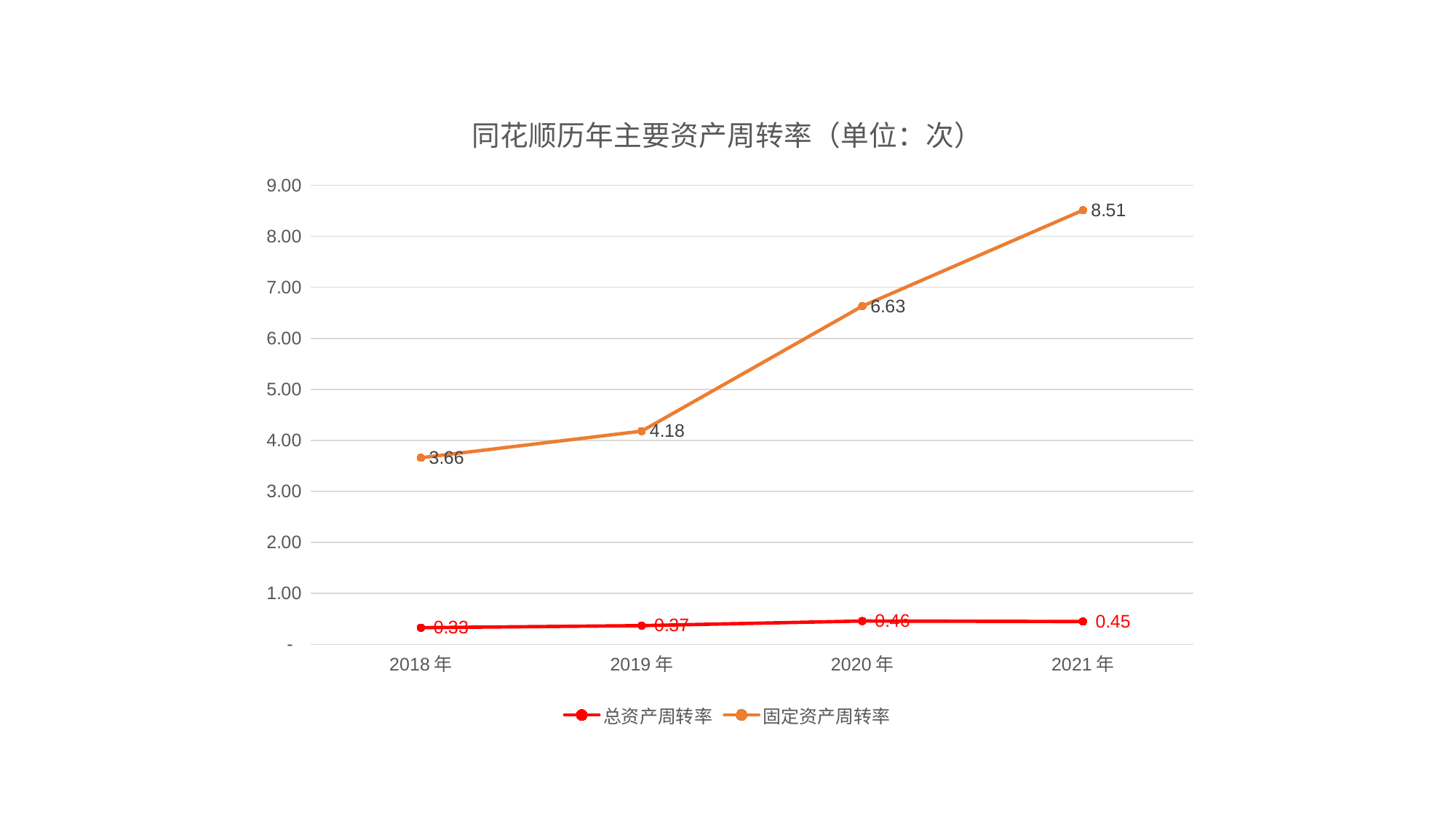

### Chart: 同花顺历年主要资产周转率（单位：次）

| Category | 总资产周转率 | 固定资产周转率 |
|---|---|---|
| 2018年 | 0.33 | 3.66 |
| 2019年 | 0.37 | 4.18 |
| 2020年 | 0.46 | 6.63 |
| 2021年 | 0.45 | 8.51 |